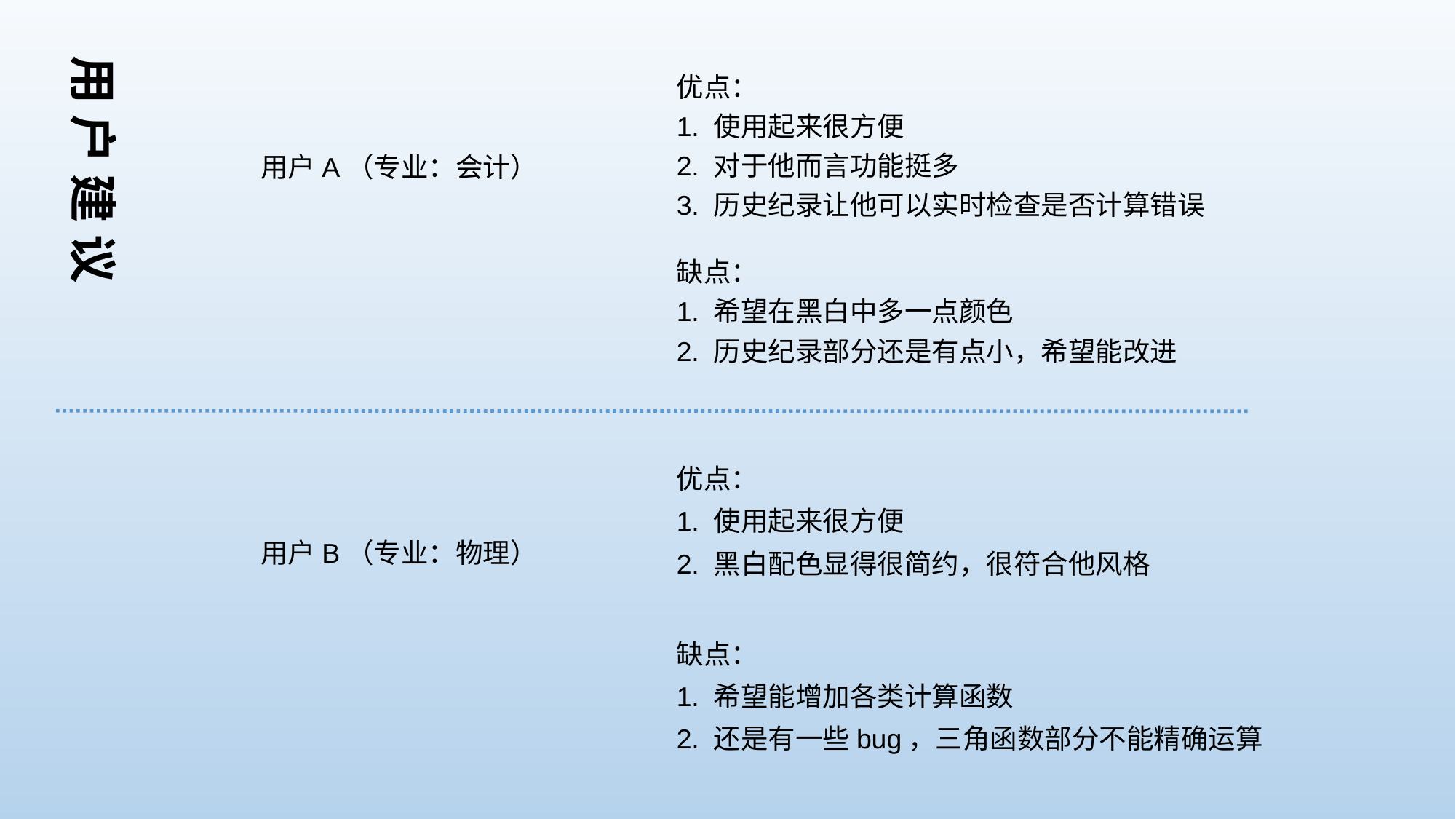

用 户 建 议
优点：
1. 使用起来很方便
2. 对于他而言功能挺多
3. 历史纪录让他可以实时检查是否计算错误
用户A（专业：会计）
缺点：
1. 希望在黑白中多一点颜色
2. 历史纪录部分还是有点小，希望能改进
优点：
1. 使用起来很方便
2. 黑白配色显得很简约，很符合他风格
用户B（专业：物理）
缺点：
1. 希望能增加各类计算函数
2. 还是有一些bug，三角函数部分不能精确运算